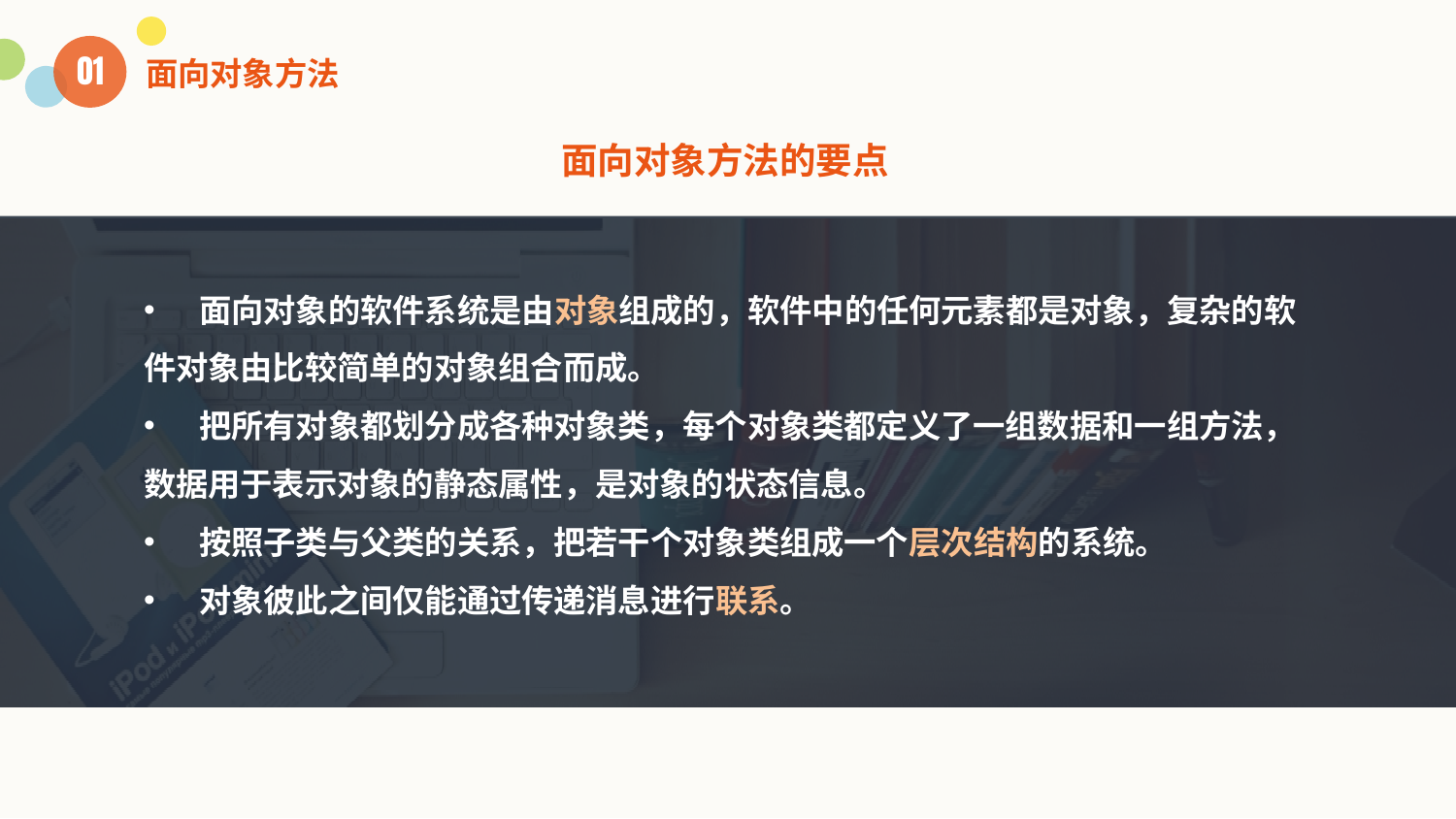

01
面向对象方法

面向对象方法的要点

     面向对象的软件系统是由对象组成的，软件中的任何元素都是对象，复杂的软件对象由比较简单的对象组合而成。
     把所有对象都划分成各种对象类，每个对象类都定义了一组数据和一组方法，数据用于表示对象的静态属性，是对象的状态信息。
     按照子类与父类的关系，把若干个对象类组成一个层次结构的系统。
     对象彼此之间仅能通过传递消息进行联系。